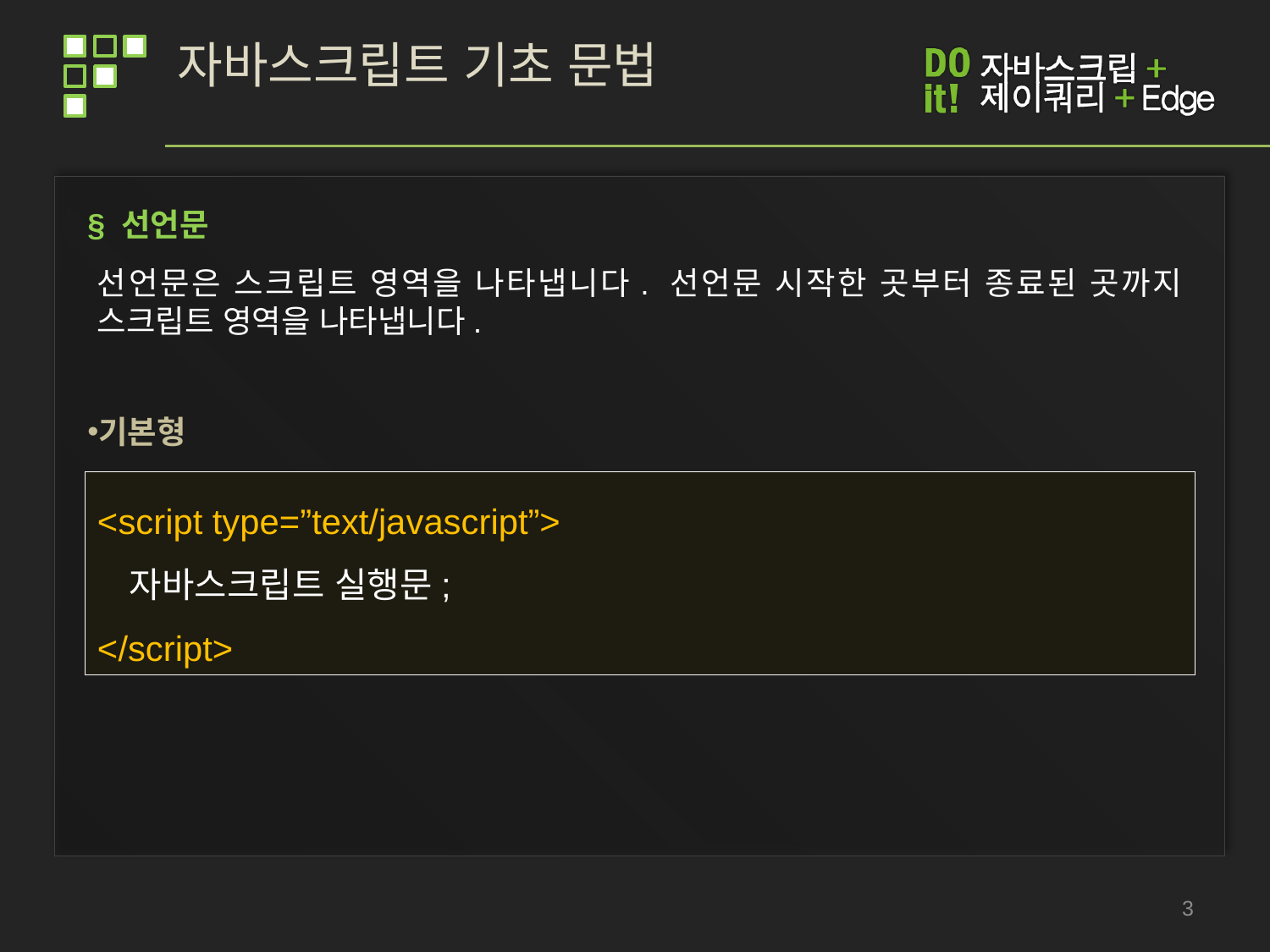

# 자바스크립트 기초 문법
§ 선언문
선언문은 스크립트 영역을 나타냅니다. 선언문 시작한 곳부터 종료된 곳까지 스크립트 영역을 나타냅니다.
기본형
<script type=”text/javascript”>
   자바스크립트 실행문;
</script>
3